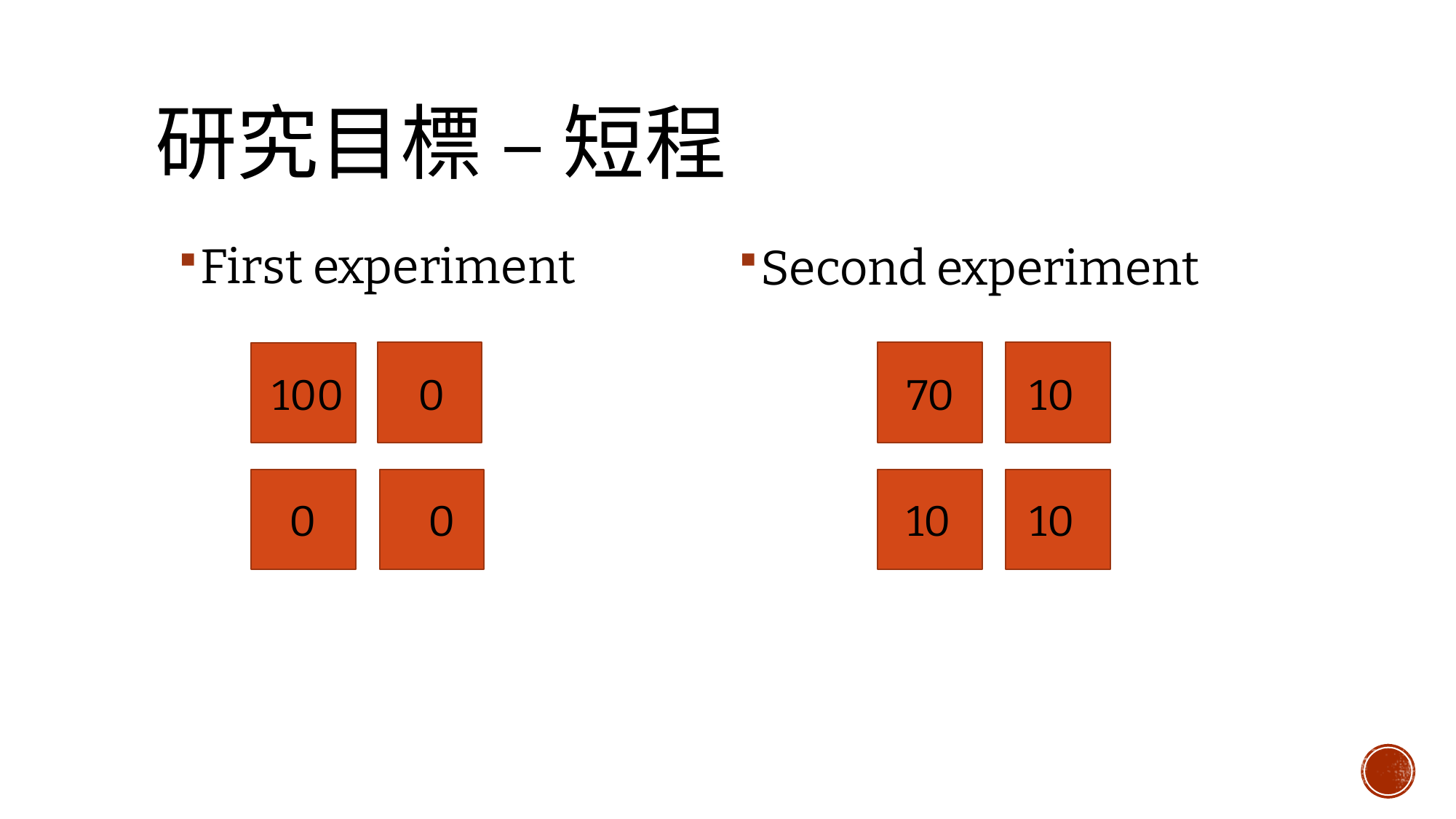

# 研究目標 – 短程
Second experiment
First experiment

100
0
70
10

0
0
10
10